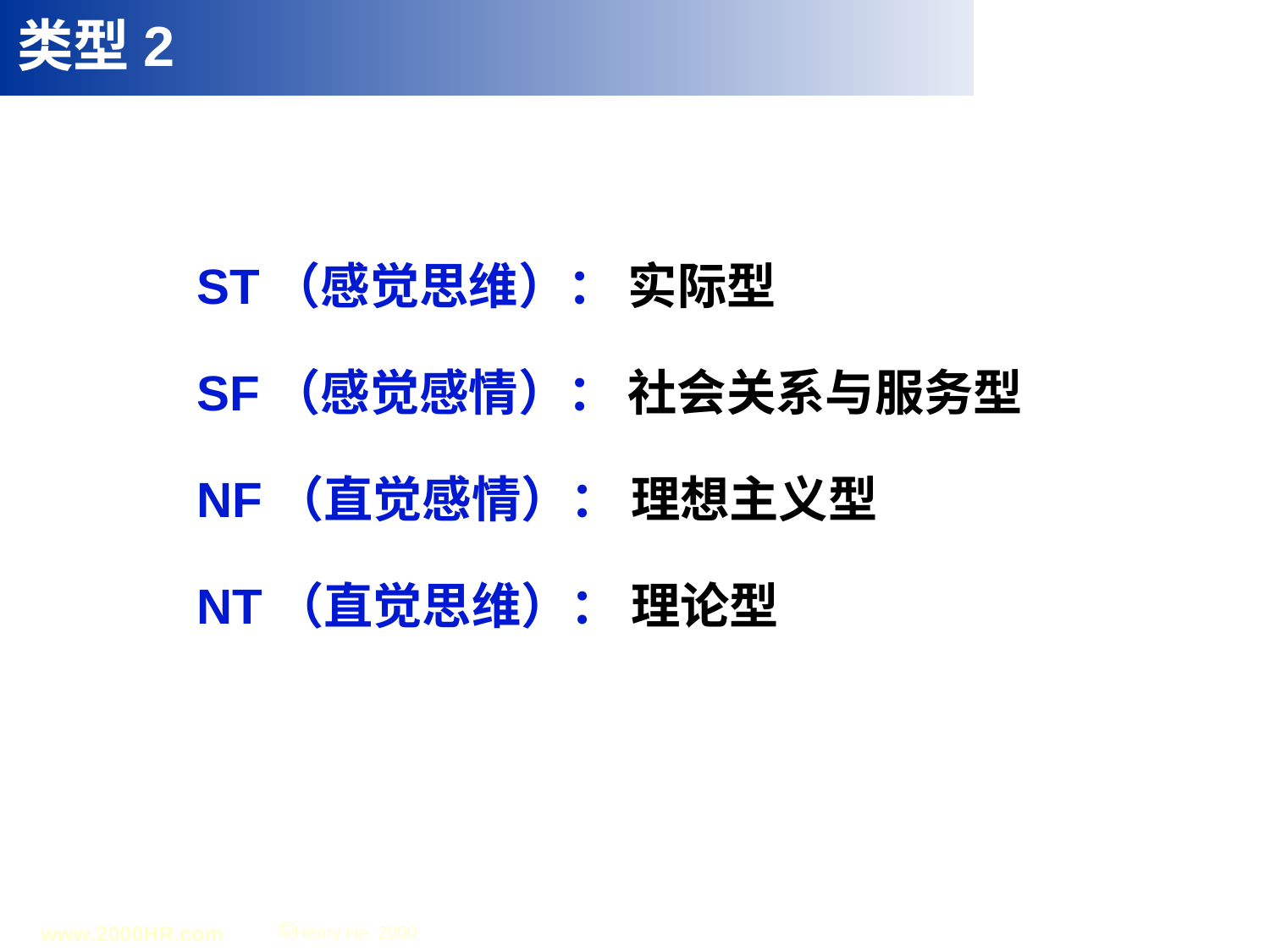

类型2

ST（感觉思维）： 实际型
SF（感觉感情）： 社会关系与服务型
NF（直觉感情）： 理想主义型
NT（直觉思维）： 理论型